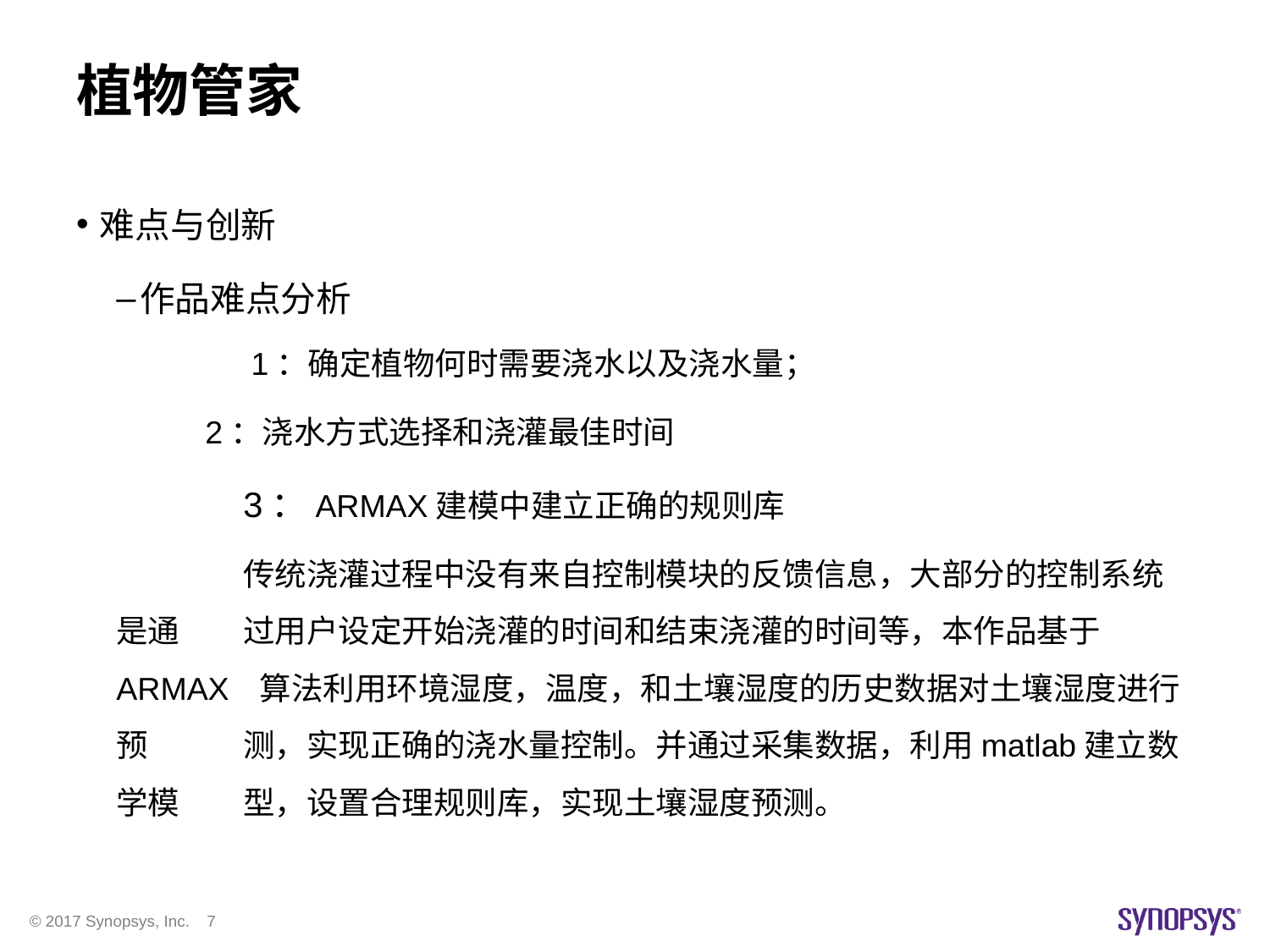

# 植物管家
难点与创新
作品难点分析
	1：确定植物何时需要浇水以及浇水量；
          2：浇水方式选择和浇灌最佳时间
	3：ARMAX建模中建立正确的规则库
	传统浇灌过程中没有来自控制模块的反馈信息，大部分的控制系统是通	过用户设定开始浇灌的时间和结束浇灌的时间等，本作品基于ARMAX	 算法利用环境湿度，温度，和土壤湿度的历史数据对土壤湿度进行预	测，实现正确的浇水量控制。并通过采集数据，利用matlab建立数学模	型，设置合理规则库，实现土壤湿度预测。